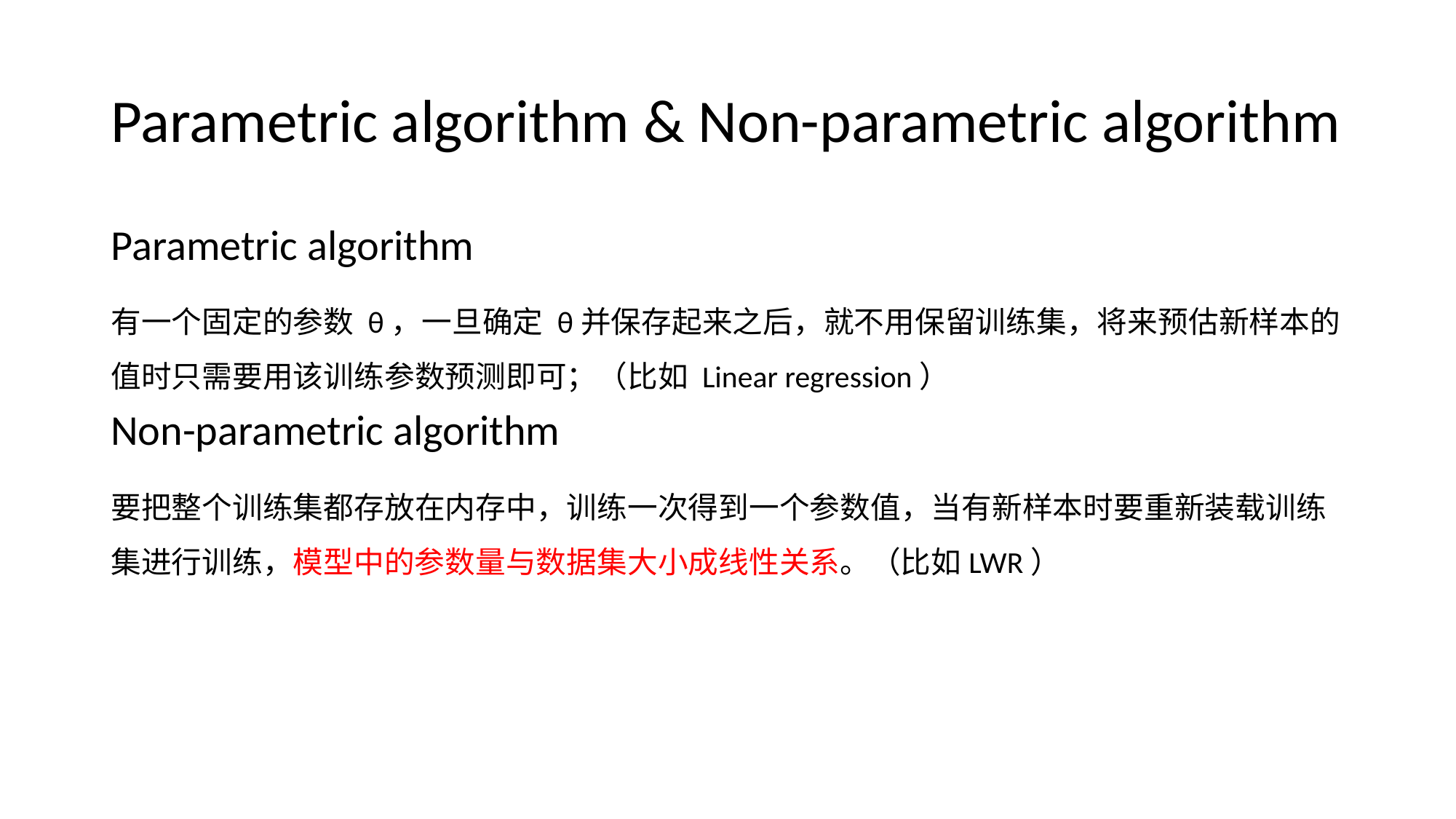

# Parametric algorithm & Non-parametric algorithm
Parametric algorithm
有一个固定的参数 θ，一旦确定 θ并保存起来之后，就不用保留训练集，将来预估新样本的值时只需要用该训练参数预测即可；（比如 Linear regression）
Non-parametric algorithm
要把整个训练集都存放在内存中，训练一次得到一个参数值，当有新样本时要重新装载训练集进行训练，模型中的参数量与数据集大小成线性关系。（比如LWR）